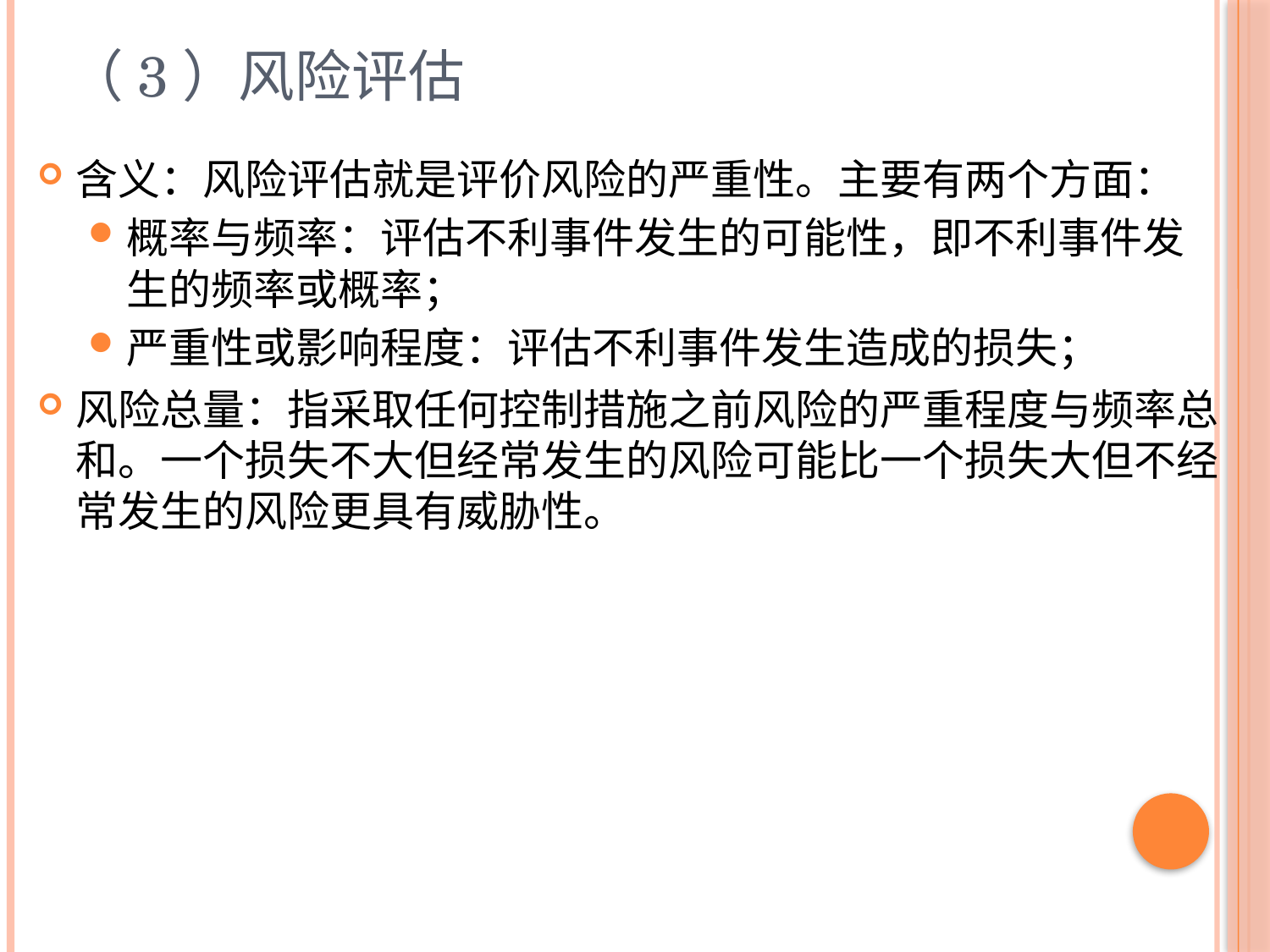

# （3）风险评估
含义：风险评估就是评价风险的严重性。主要有两个方面：
概率与频率：评估不利事件发生的可能性，即不利事件发生的频率或概率；
严重性或影响程度：评估不利事件发生造成的损失；
风险总量：指采取任何控制措施之前风险的严重程度与频率总和。一个损失不大但经常发生的风险可能比一个损失大但不经常发生的风险更具有威胁性。